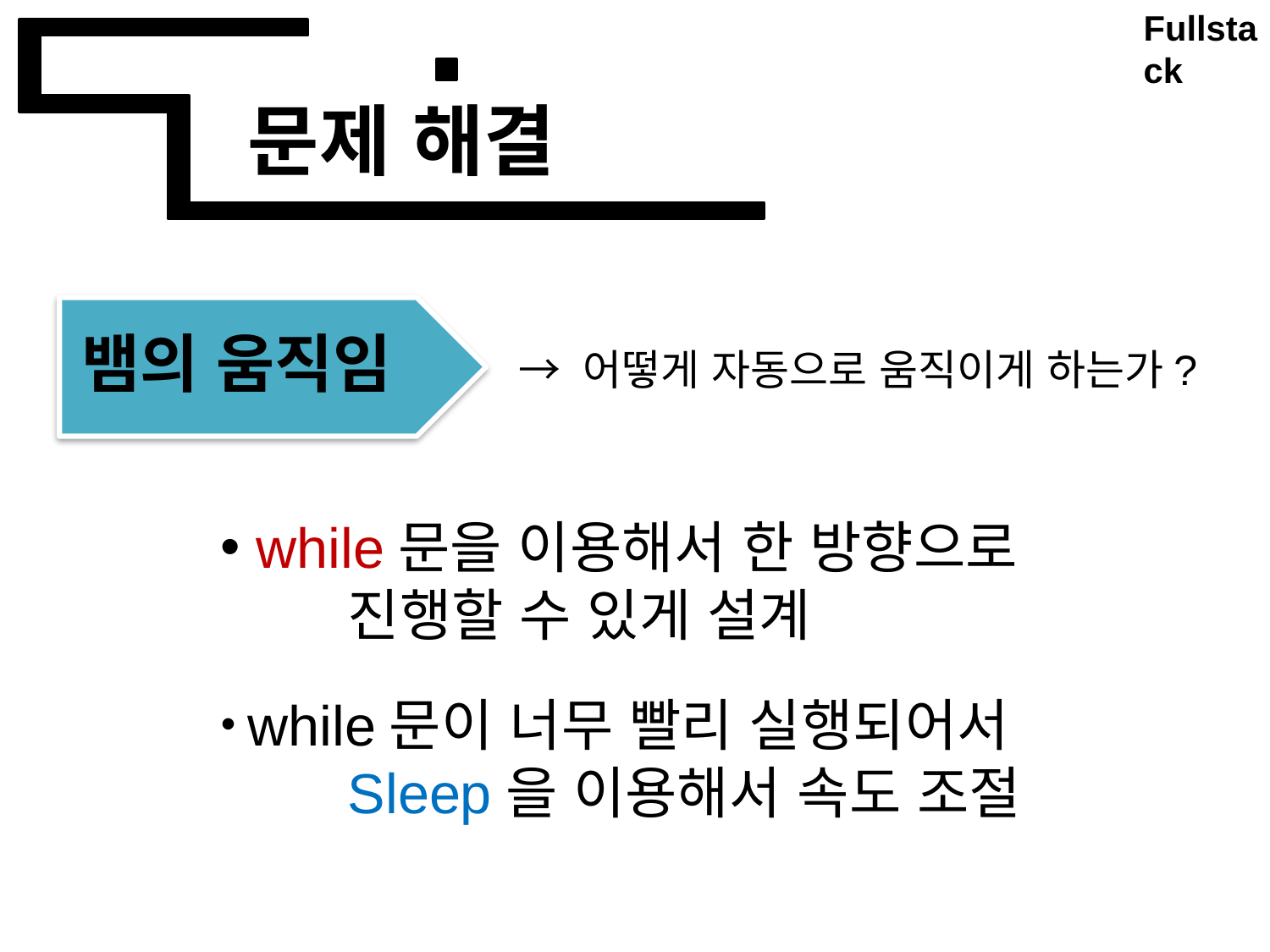

Fullstack

# 문제 해결

뱀의 움직임
→ 어떻게 자동으로 움직이게 하는가?
 while문을 이용해서 한 방향으로
	진행할 수 있게 설계

 while문이 너무 빨리 실행되어서
	Sleep을 이용해서 속도 조절